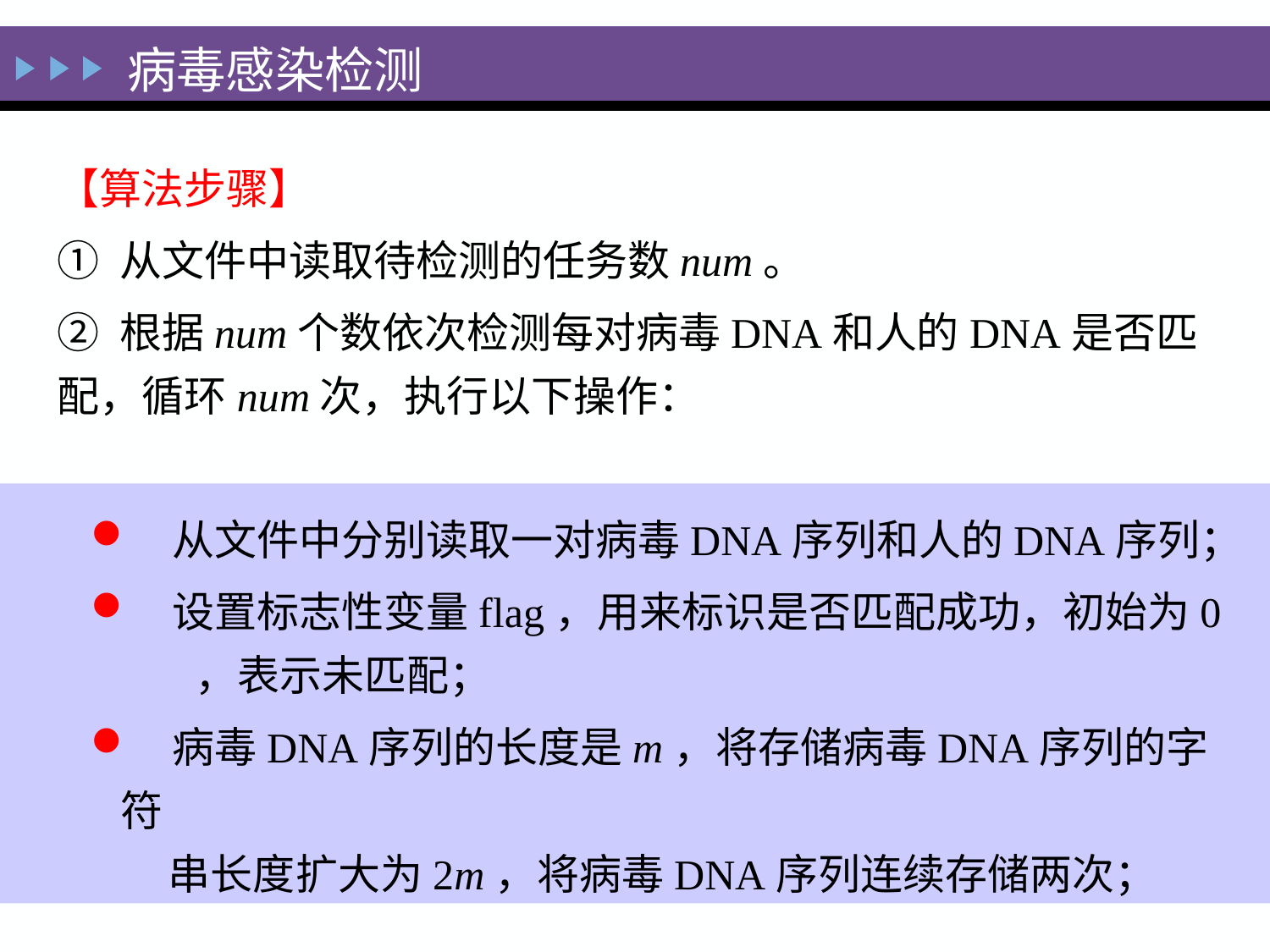

病毒感染检测
【算法步骤】
① 从文件中读取待检测的任务数num。
② 根据num个数依次检测每对病毒DNA和人的DNA是否匹配，循环num次，执行以下操作：

   从文件中分别读取一对病毒DNA序列和人的DNA序列；
   设置标志性变量flag，用来标识是否匹配成功，初始为0
      ，表示未匹配；
   病毒DNA序列的长度是m，将存储病毒DNA序列的字符
     串长度扩大为2m，将病毒DNA序列连续存储两次；